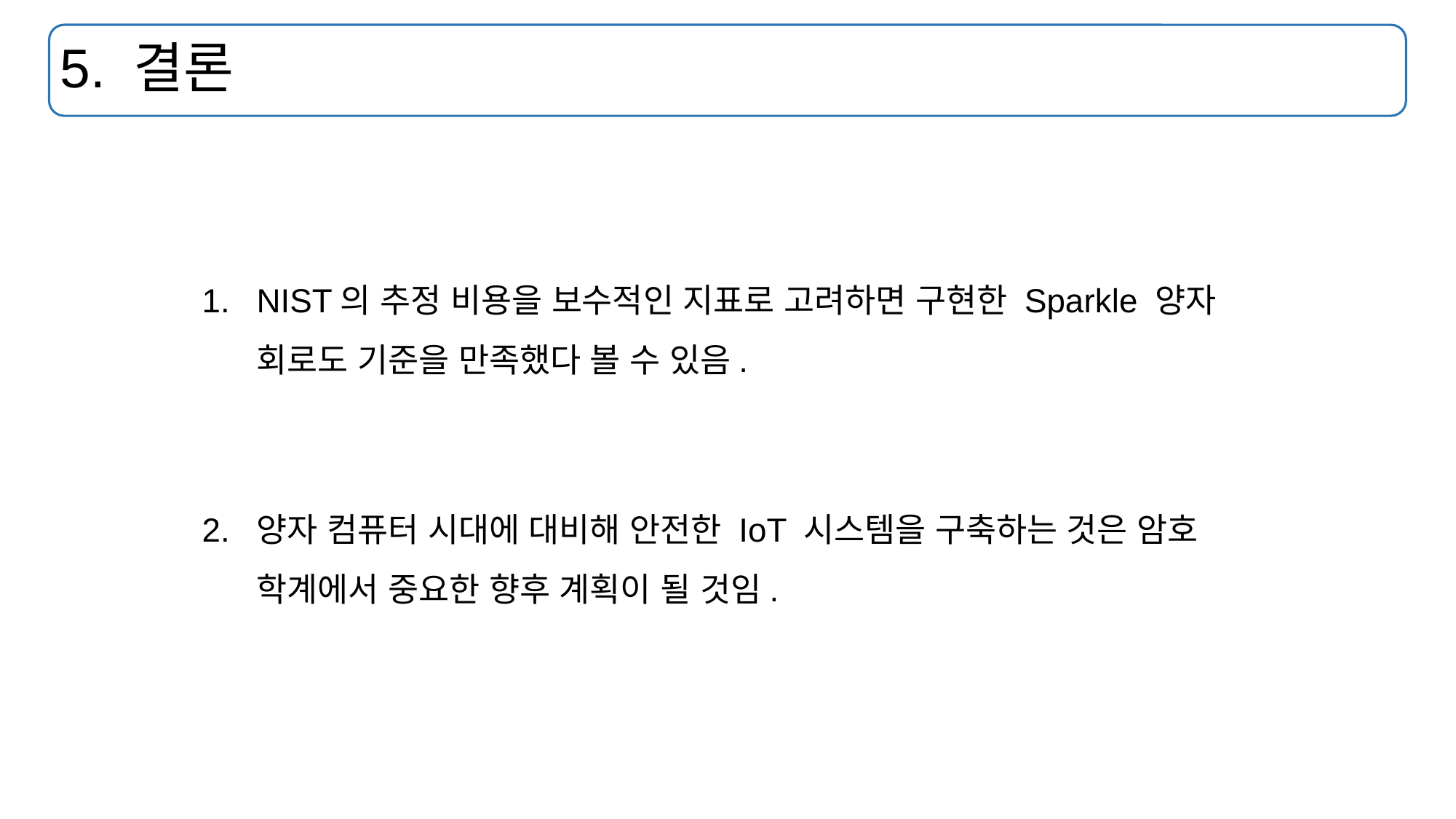

# 5. 결론
NIST의 추정 비용을 보수적인 지표로 고려하면 구현한 Sparkle 양자 회로도 기준을 만족했다 볼 수 있음.
양자 컴퓨터 시대에 대비해 안전한 IoT 시스템을 구축하는 것은 암호 학계에서 중요한 향후 계획이 될 것임.